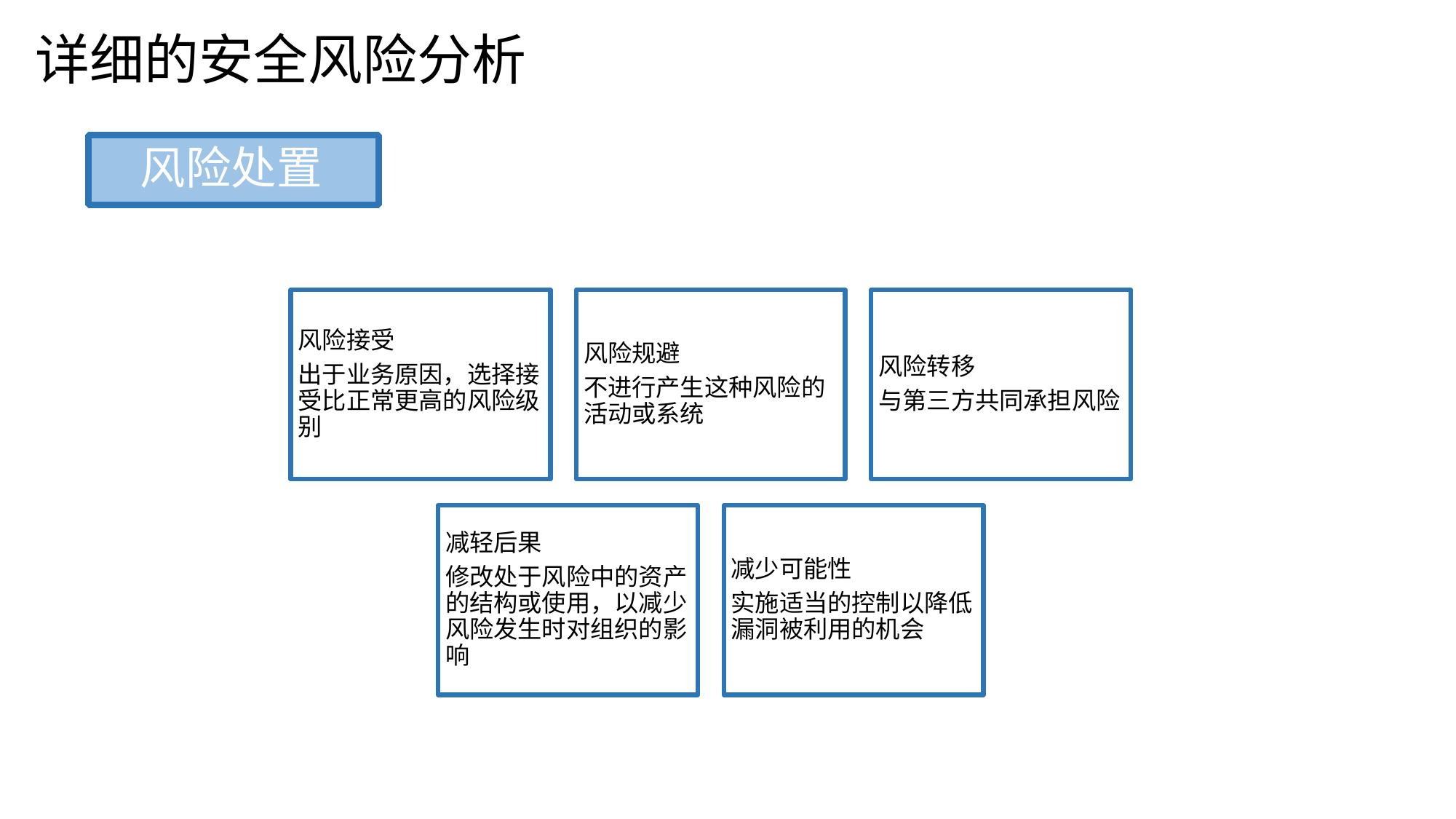

详细的安全风险分析

风险处置
风险接受
出于业务原因，选择接受比正常更高的风险级别
风险规避
不进行产生这种风险的活动或系统
风险转移
与第三方共同承担风险
减轻后果
修改处于风险中的资产的结构或使用，以减少风险发生时对组织的影响
减少可能性
实施适当的控制以降低漏洞被利用的机会